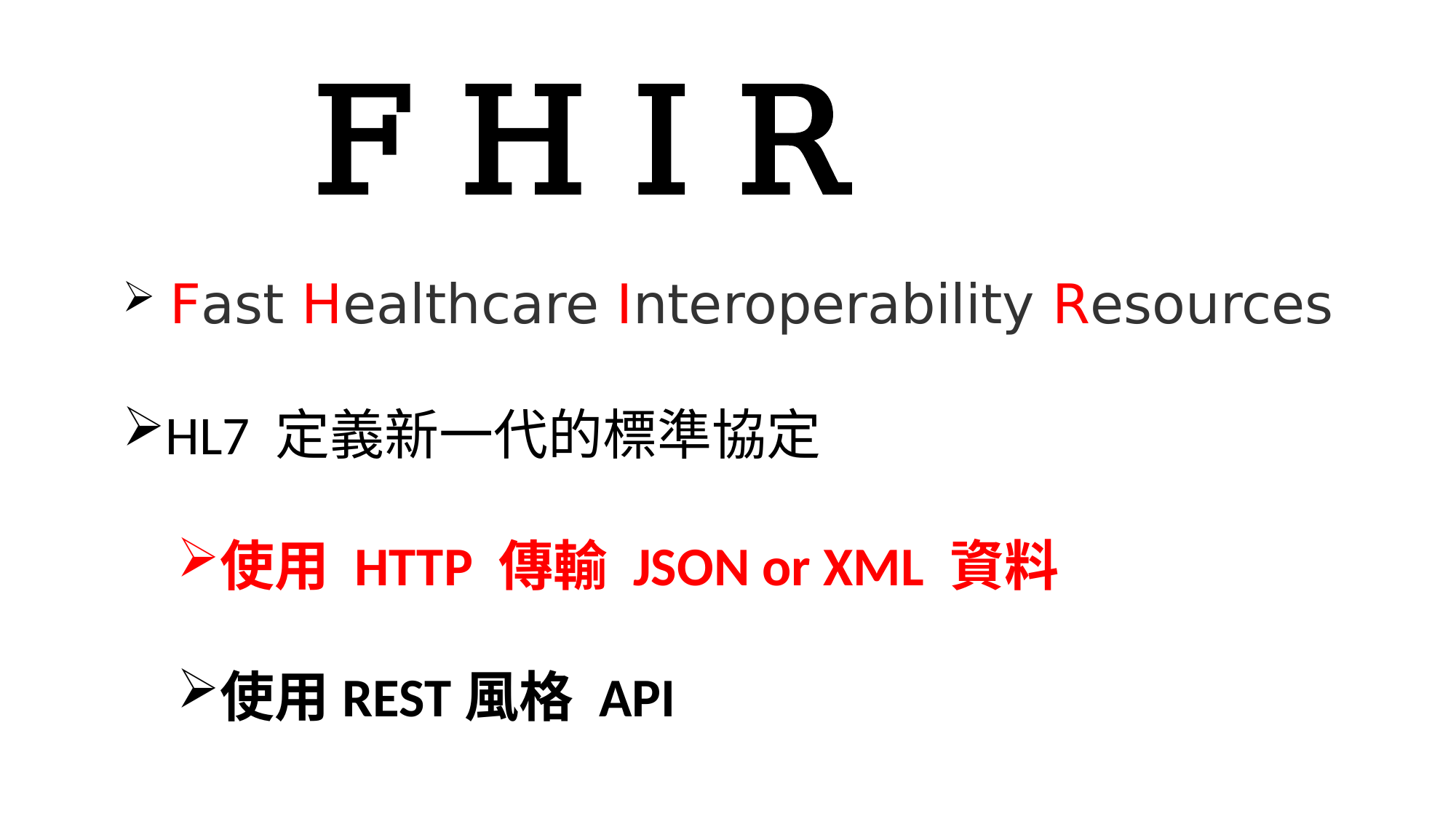

F H I R
 Fast Healthcare Interoperability Resources

HL7 定義新一代的標準協定

使用 HTTP 傳輸 JSON or XML 資料

使用REST風格 API